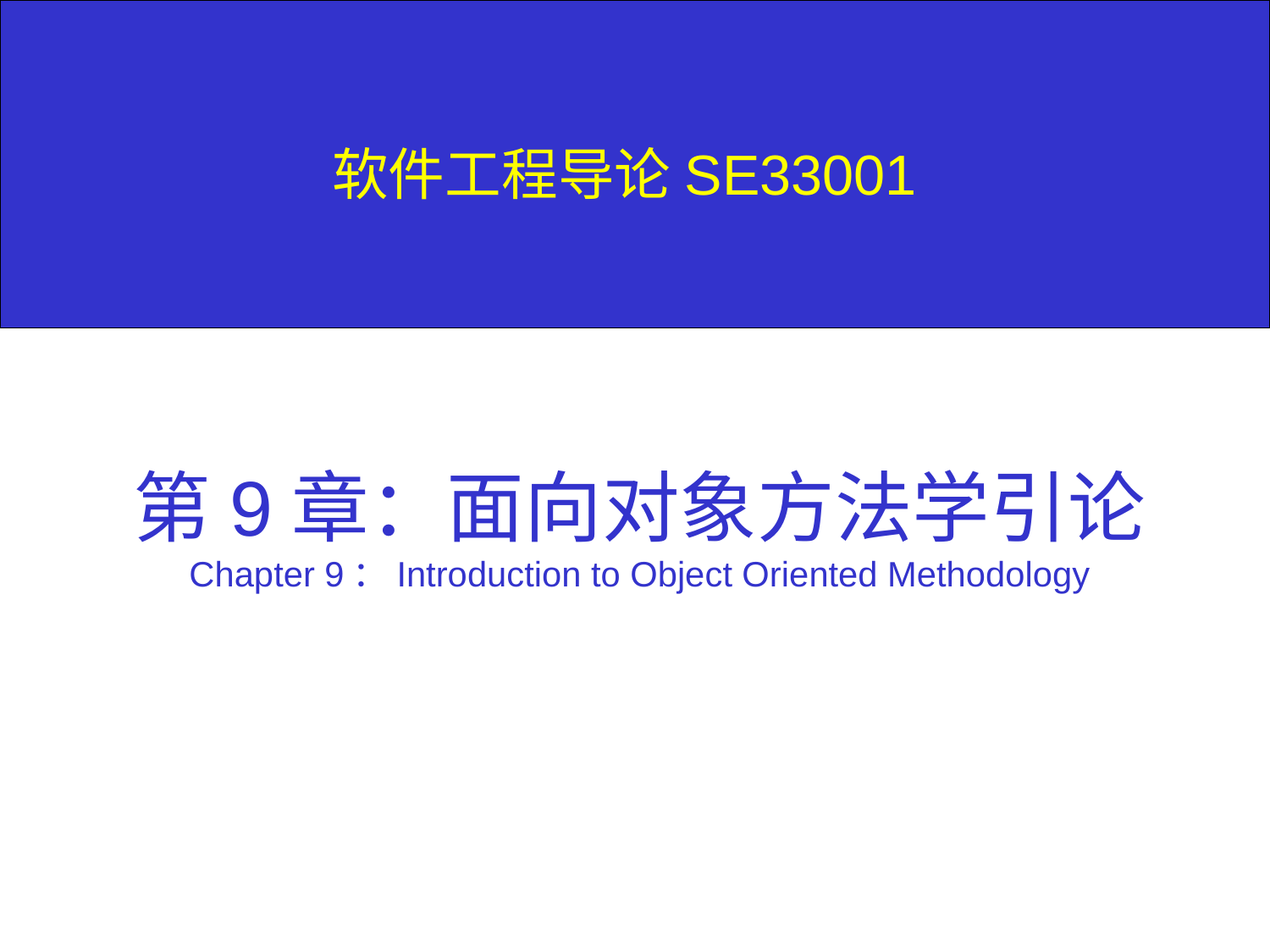

# 软件工程导论SE33001
第9章：面向对象方法学引论
Chapter 9：Introduction to Object Oriented Methodology